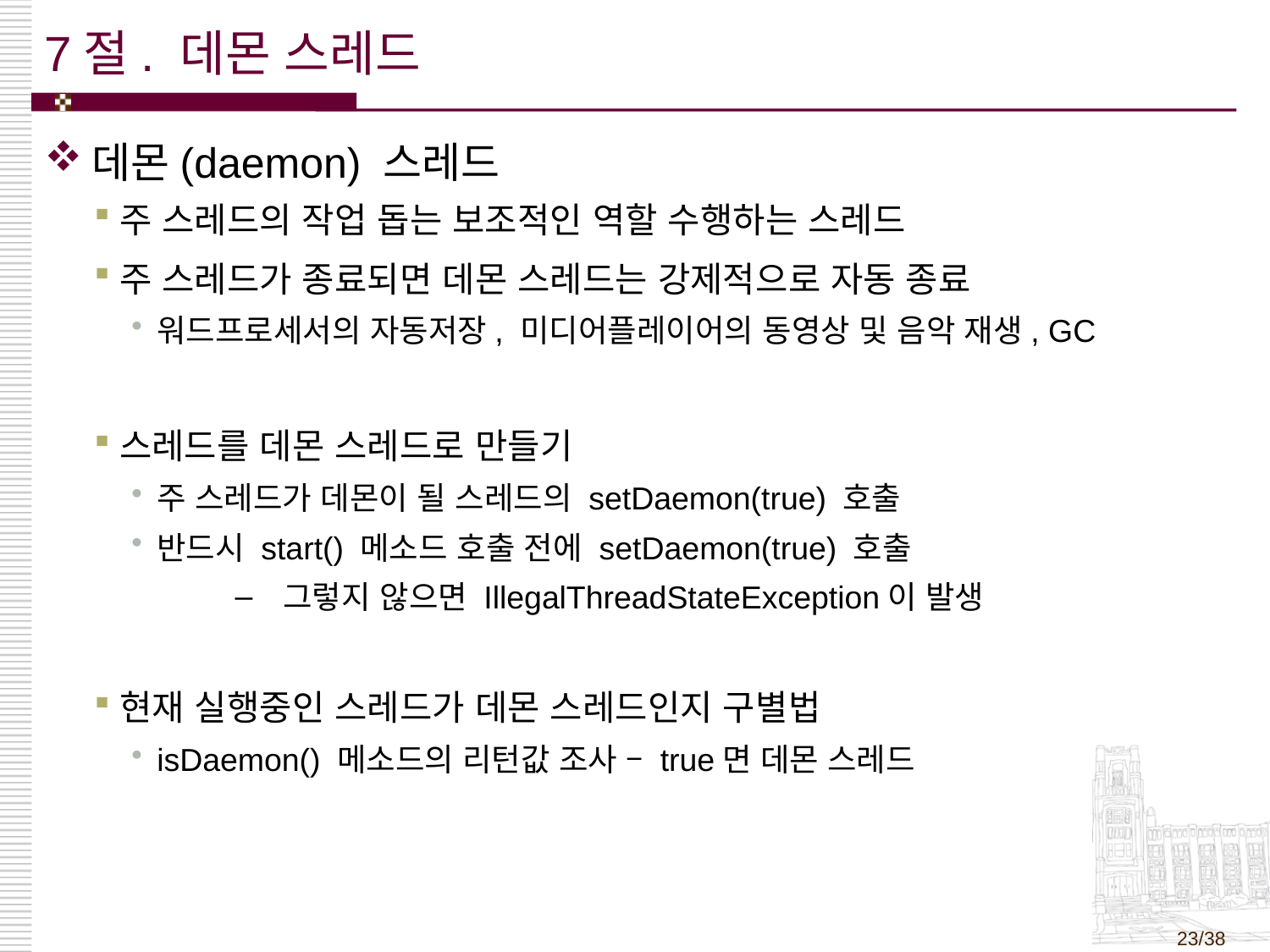

# 7절. 데몬 스레드
데몬(daemon) 스레드
주 스레드의 작업 돕는 보조적인 역할 수행하는 스레드
주 스레드가 종료되면 데몬 스레드는 강제적으로 자동 종료
워드프로세서의 자동저장, 미디어플레이어의 동영상 및 음악 재생, GC

스레드를 데몬 스레드로 만들기
주 스레드가 데몬이 될 스레드의 setDaemon(true) 호출
반드시 start() 메소드 호출 전에 setDaemon(true) 호출
 그렇지 않으면 IllegalThreadStateException이 발생

현재 실행중인 스레드가 데몬 스레드인지 구별법
isDaemon() 메소드의 리턴값 조사 – true면 데몬 스레드